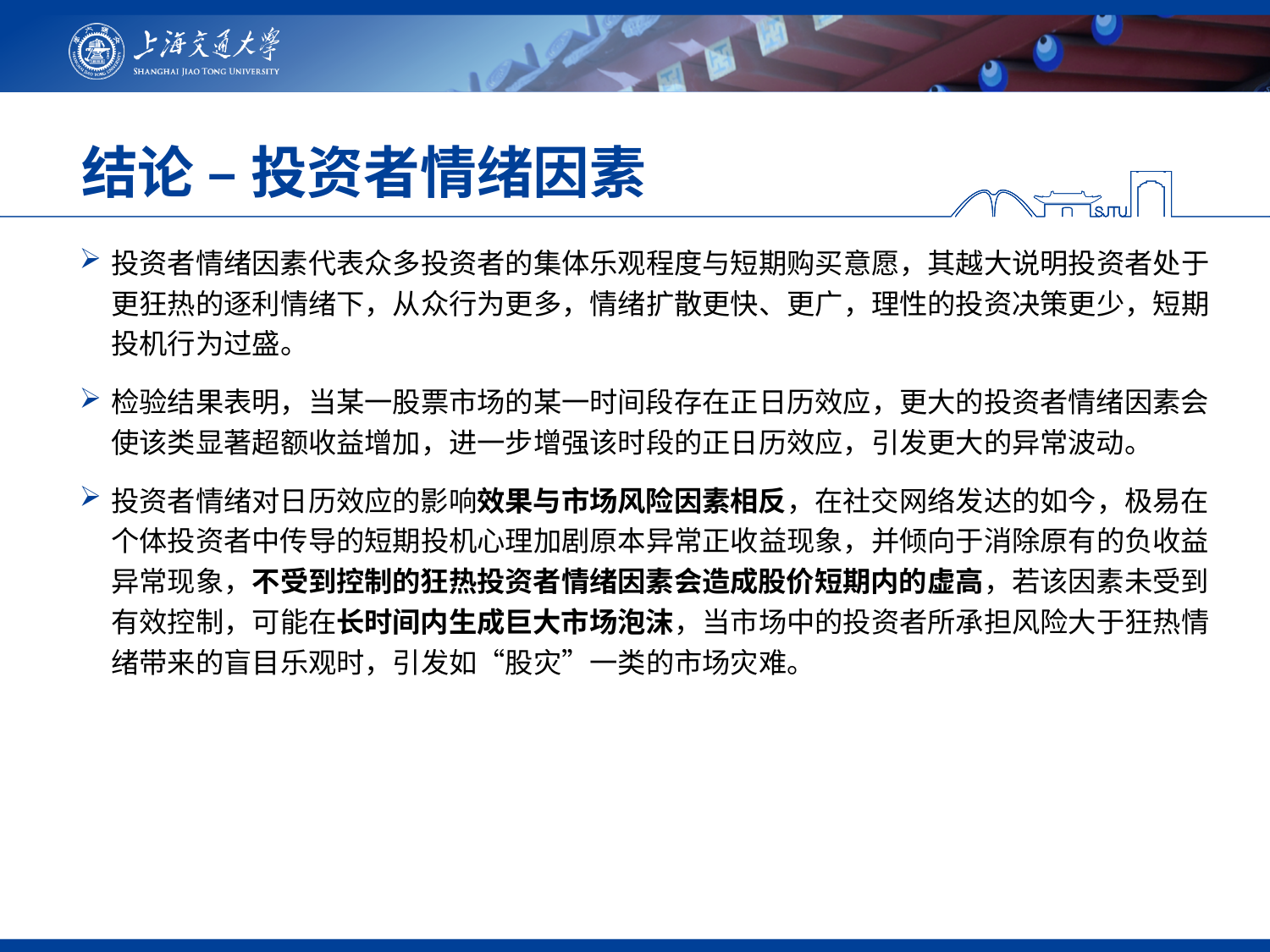

# 结论 – 投资者情绪因素
投资者情绪因素代表众多投资者的集体乐观程度与短期购买意愿，其越大说明投资者处于更狂热的逐利情绪下，从众行为更多，情绪扩散更快、更广，理性的投资决策更少，短期投机行为过盛。
检验结果表明，当某一股票市场的某一时间段存在正日历效应，更大的投资者情绪因素会使该类显著超额收益增加，进一步增强该时段的正日历效应，引发更大的异常波动。
投资者情绪对日历效应的影响效果与市场风险因素相反，在社交网络发达的如今，极易在个体投资者中传导的短期投机心理加剧原本异常正收益现象，并倾向于消除原有的负收益异常现象，不受到控制的狂热投资者情绪因素会造成股价短期内的虚高，若该因素未受到有效控制，可能在长时间内生成巨大市场泡沫，当市场中的投资者所承担风险大于狂热情绪带来的盲目乐观时，引发如“股灾”一类的市场灾难。